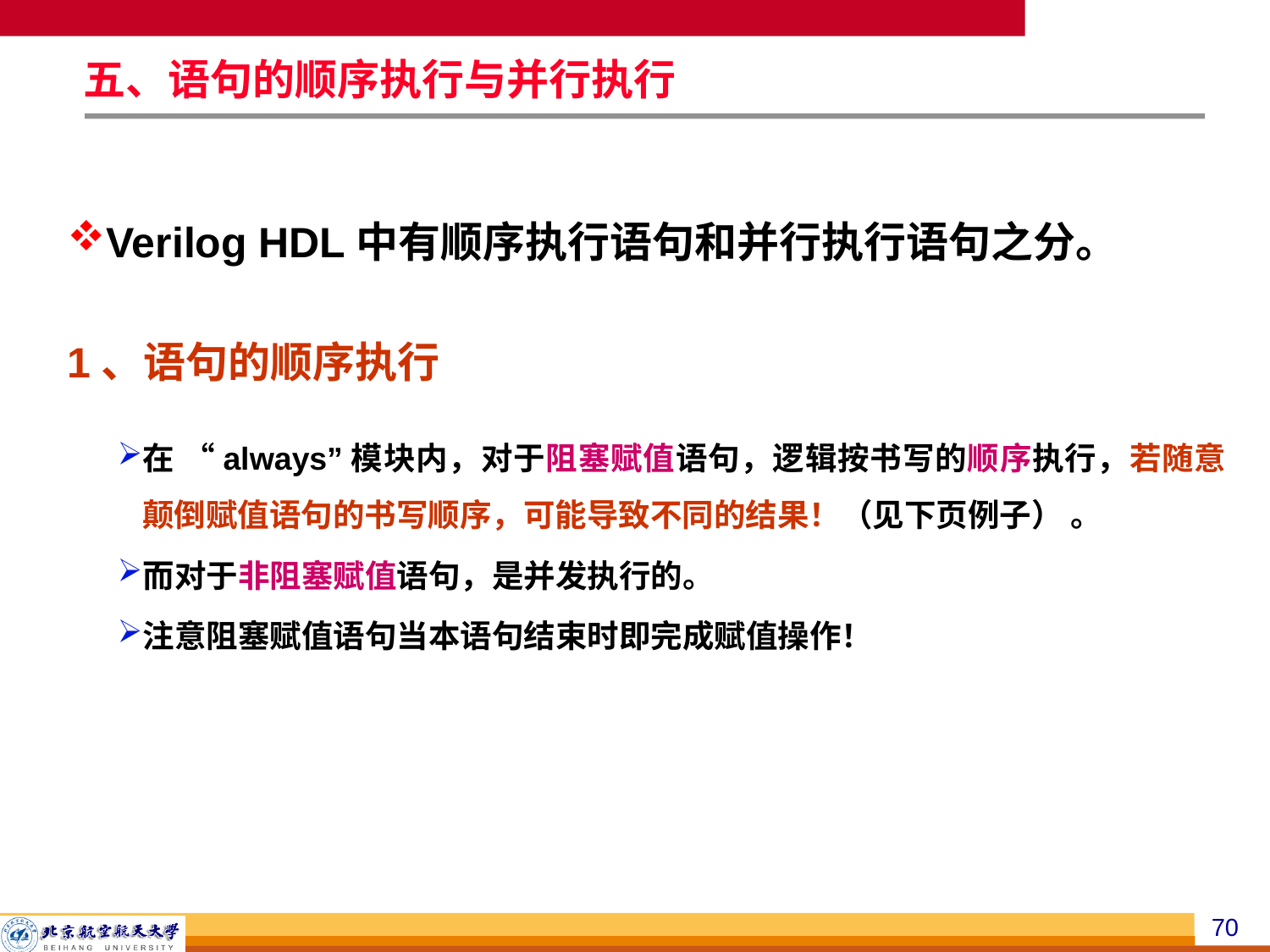

# 五、语句的顺序执行与并行执行
Verilog HDL中有顺序执行语句和并行执行语句之分。

1、语句的顺序执行

在 “always”模块内，对于阻塞赋值语句，逻辑按书写的顺序执行，若随意颠倒赋值语句的书写顺序，可能导致不同的结果！（见下页例子） 。
而对于非阻塞赋值语句，是并发执行的。
注意阻塞赋值语句当本语句结束时即完成赋值操作！